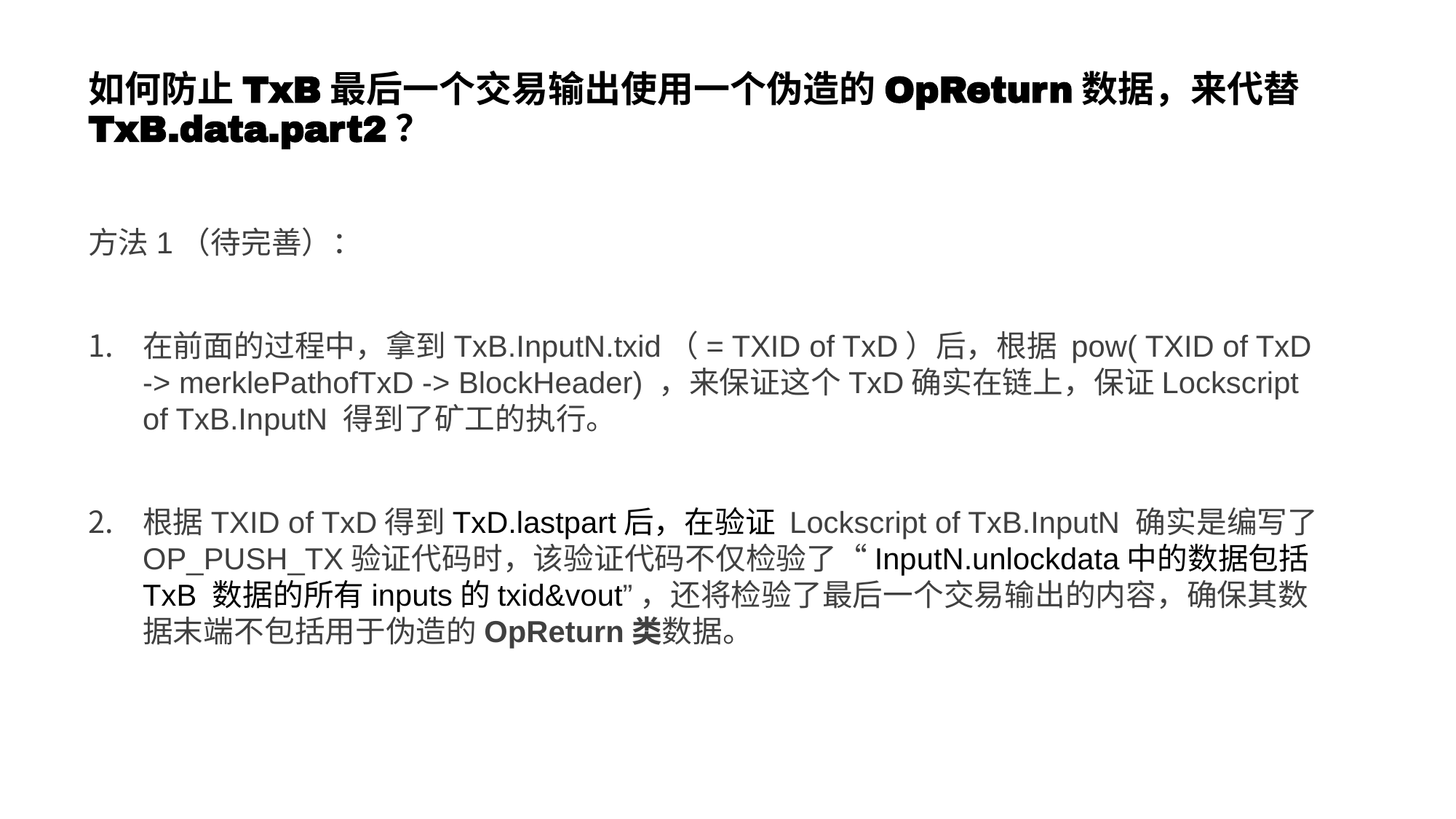

# 如何防止TxB最后一个交易输出使用一个伪造的OpReturn数据，来代替TxB.data.part2？
方法1（待完善）：

在前面的过程中，拿到TxB.InputN.txid（= TXID of TxD）后，根据 pow( TXID of TxD -> merklePathofTxD -> BlockHeader) ，来保证这个TxD确实在链上，保证Lockscript of TxB.InputN 得到了矿工的执行。

根据TXID of TxD得到TxD.lastpart后，在验证 Lockscript of TxB.InputN 确实是编写了OP_PUSH_TX验证代码时，该验证代码不仅检验了“InputN.unlockdata中的数据包括 TxB 数据的所有inputs的txid&vout”，还将检验了最后一个交易输出的内容，确保其数据末端不包括用于伪造的OpReturn类数据。